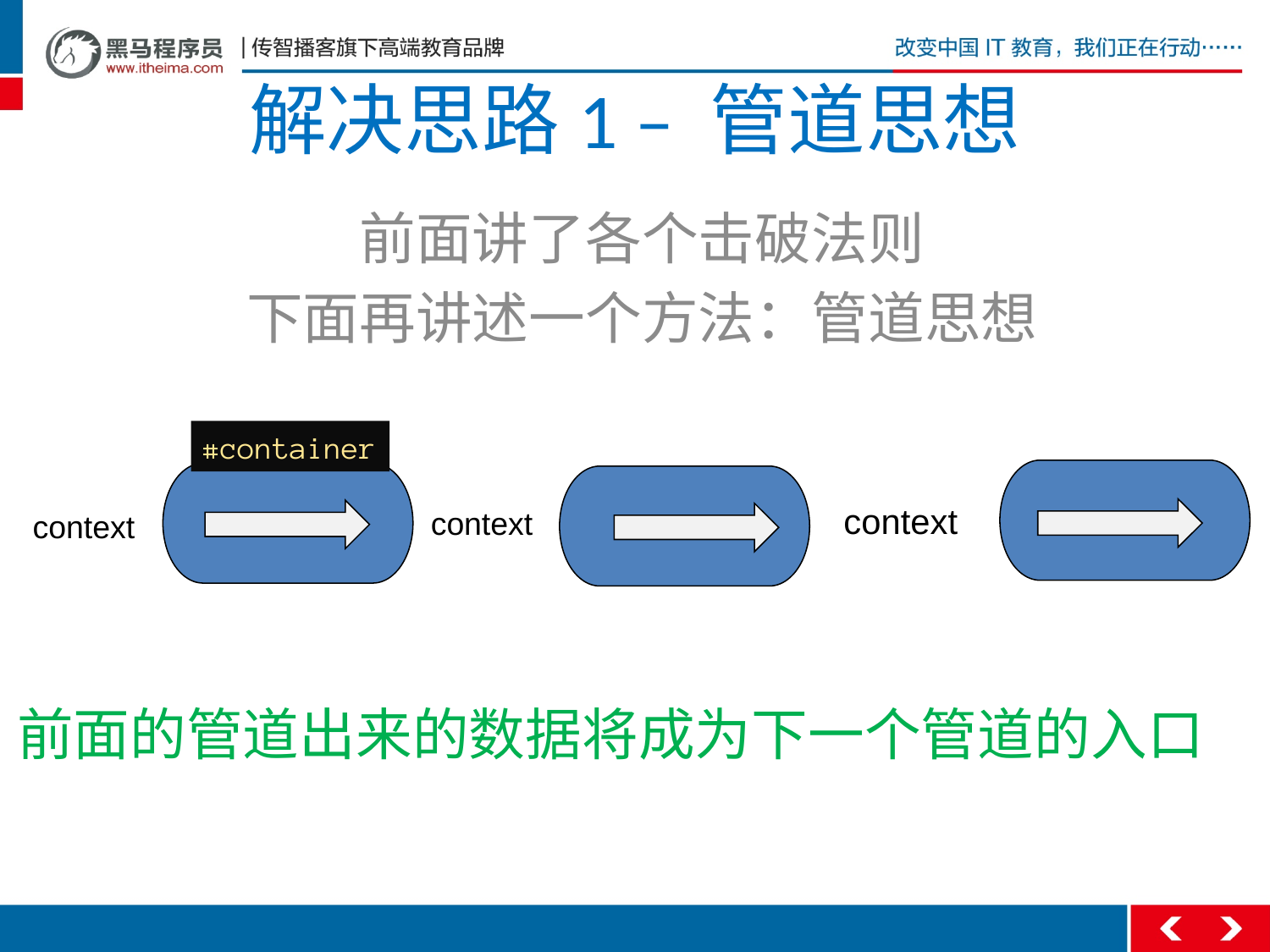

# 解决思路1 – 管道思想
前面讲了各个击破法则
下面再讲述一个方法：管道思想
#container

context
context

context

前面的管道出来的数据将成为下一个管道的入口